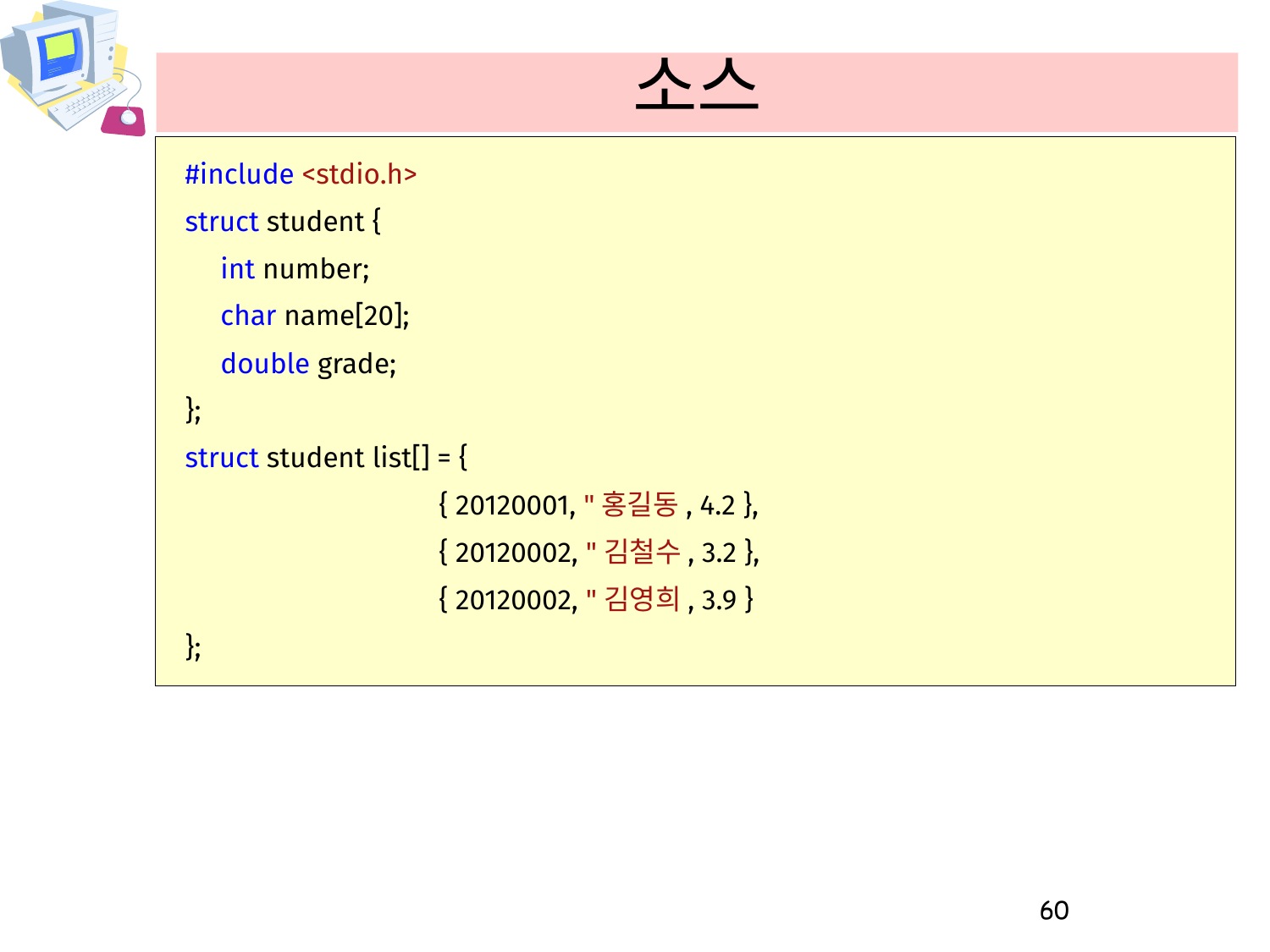

# 소스
#include <stdio.h>
struct student {
	int number;
	char name[20];
	double grade;
};
struct student list[] = {
			{ 20120001, "홍길동, 4.2 },
			{ 20120002, "김철수, 3.2 },
			{ 20120002, "김영희, 3.9 }
};

60